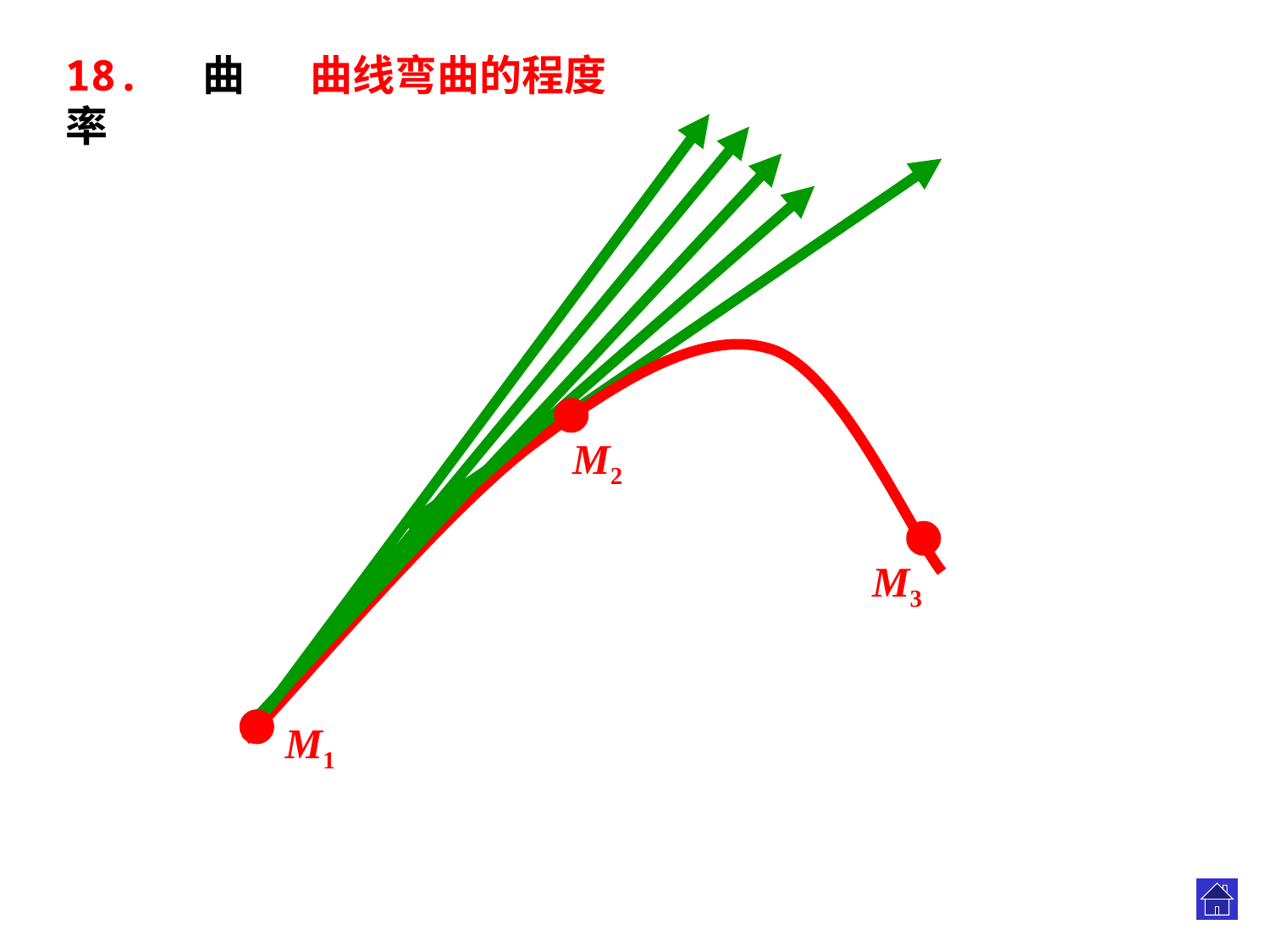

18.  曲率
曲线弯曲的程度

M2

M3

M1

.